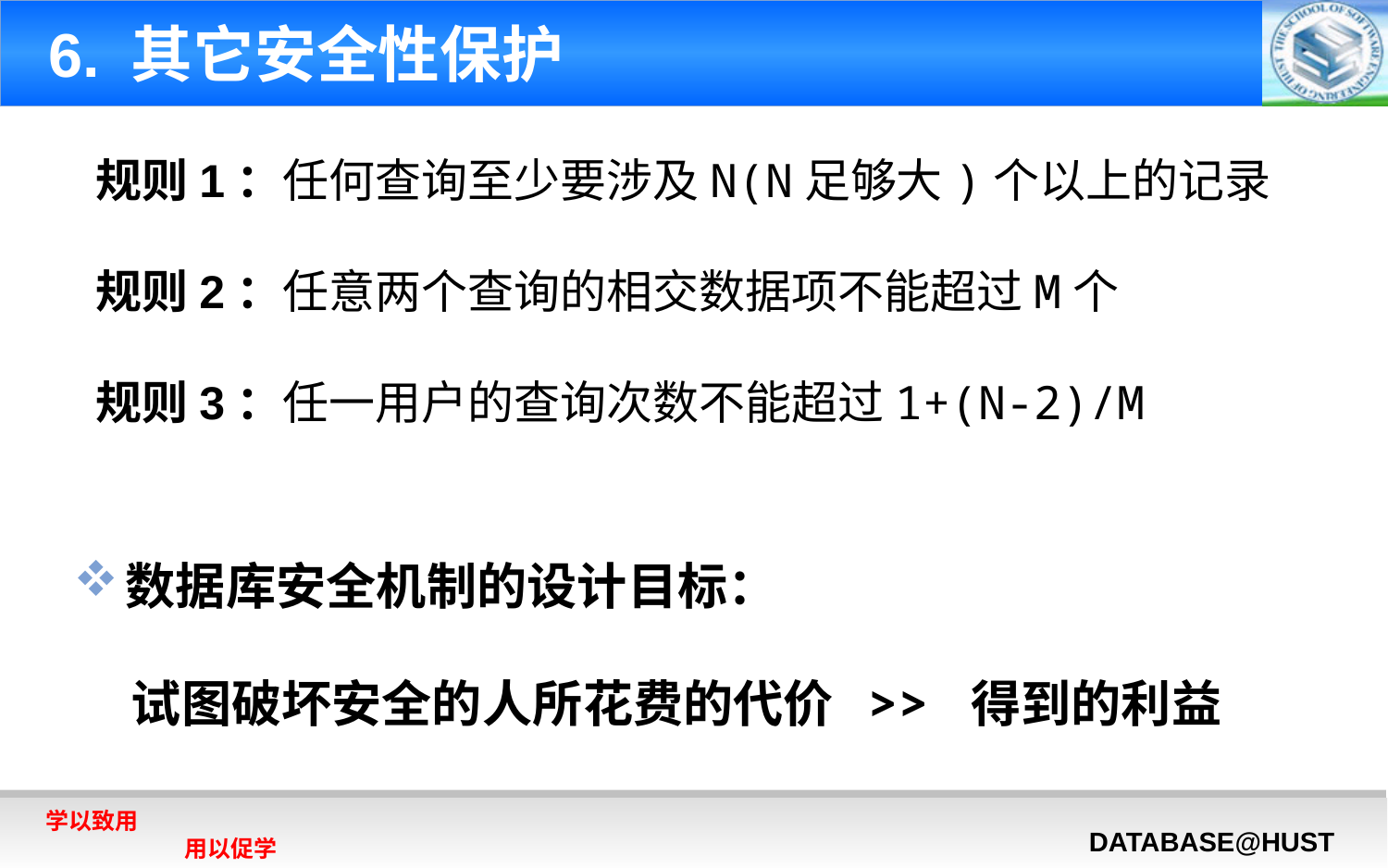

# 6. 其它安全性保护
规则1：任何查询至少要涉及N(N足够大)个以上的记录
规则2：任意两个查询的相交数据项不能超过M个
规则3：任一用户的查询次数不能超过1+(N-2)/M
数据库安全机制的设计目标：
    试图破坏安全的人所花费的代价  >> 得到的利益